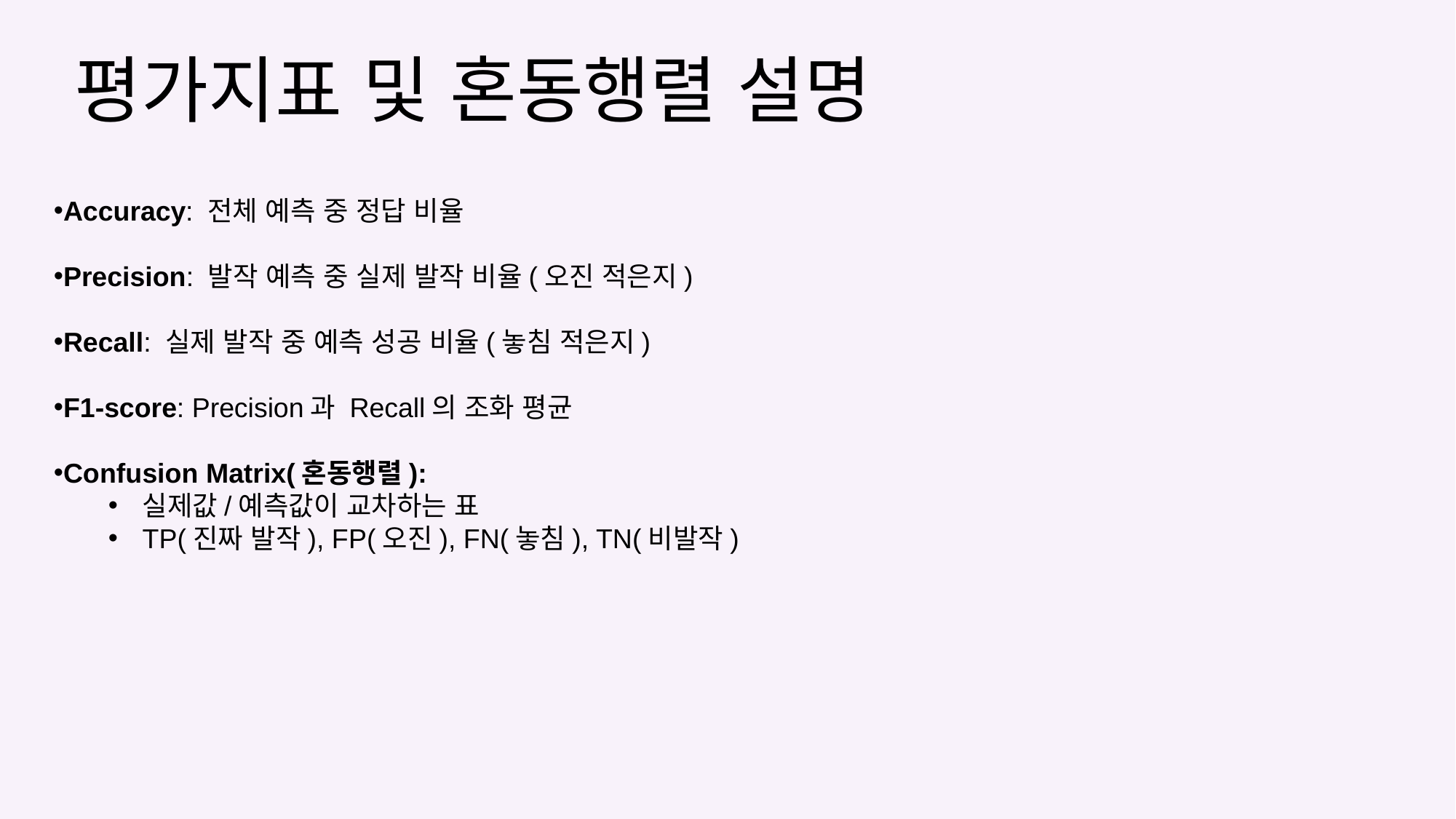

평가지표 및 혼동행렬 설명
Accuracy: 전체 예측 중 정답 비율

Precision: 발작 예측 중 실제 발작 비율(오진 적은지)

Recall: 실제 발작 중 예측 성공 비율(놓침 적은지)

F1-score: Precision과 Recall의 조화 평균

Confusion Matrix(혼동행렬):
실제값/예측값이 교차하는 표
TP(진짜 발작), FP(오진), FN(놓침), TN(비발작)